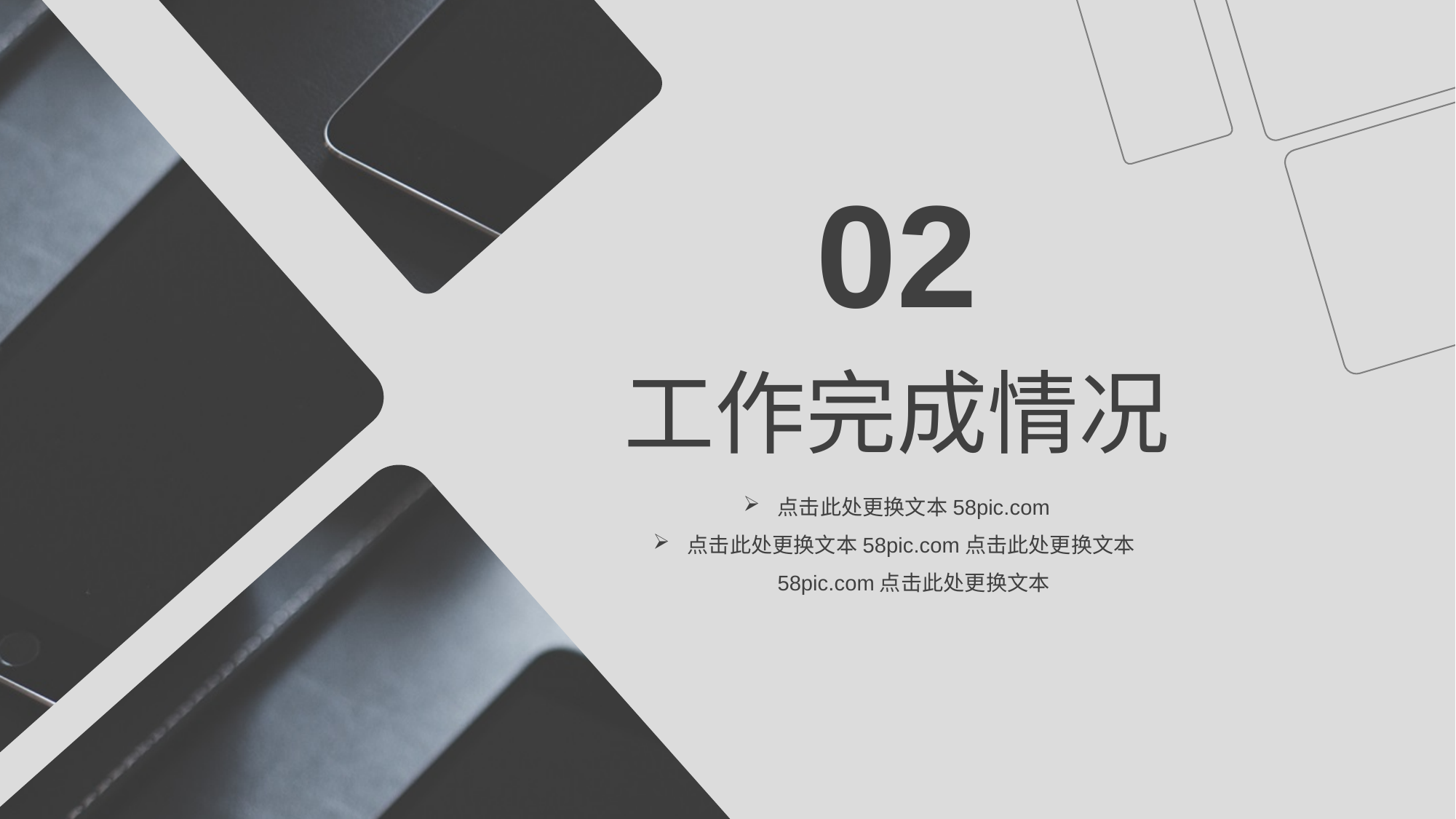

02
工作完成情况
点击此处更换文本58pic.com
点击此处更换文本58pic.com点击此处更换文本58pic.com点击此处更换文本